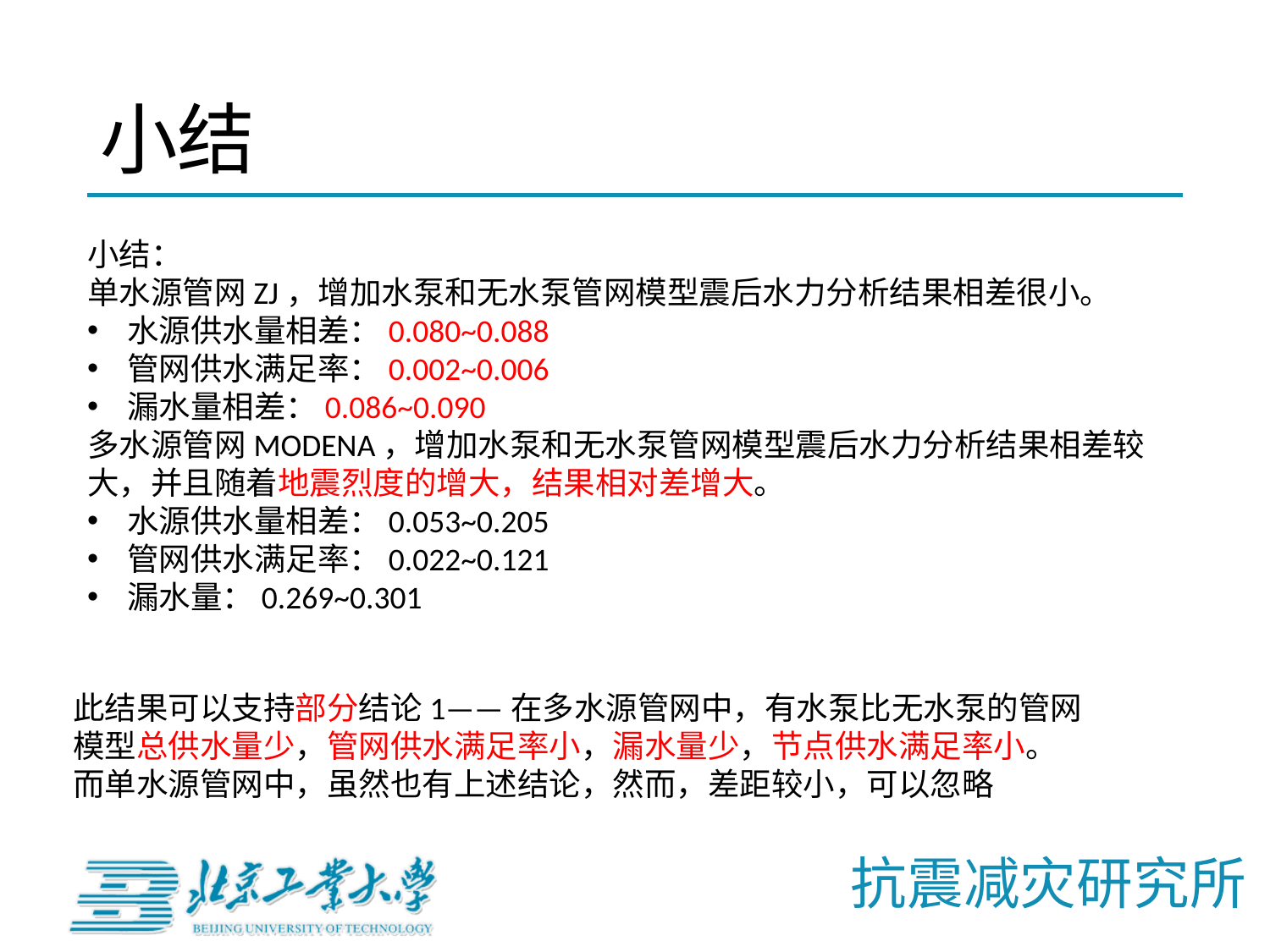

# 小结
小结：
单水源管网ZJ，增加水泵和无水泵管网模型震后水力分析结果相差很小。
水源供水量相差：0.080~0.088
管网供水满足率：0.002~0.006
漏水量相差：0.086~0.090
多水源管网MODENA，增加水泵和无水泵管网模型震后水力分析结果相差较大，并且随着地震烈度的增大，结果相对差增大。
水源供水量相差：0.053~0.205
管网供水满足率：0.022~0.121
漏水量：0.269~0.301
此结果可以支持部分结论1——在多水源管网中，有水泵比无水泵的管网模型总供水量少，管网供水满足率小，漏水量少，节点供水满足率小。
而单水源管网中，虽然也有上述结论，然而，差距较小，可以忽略